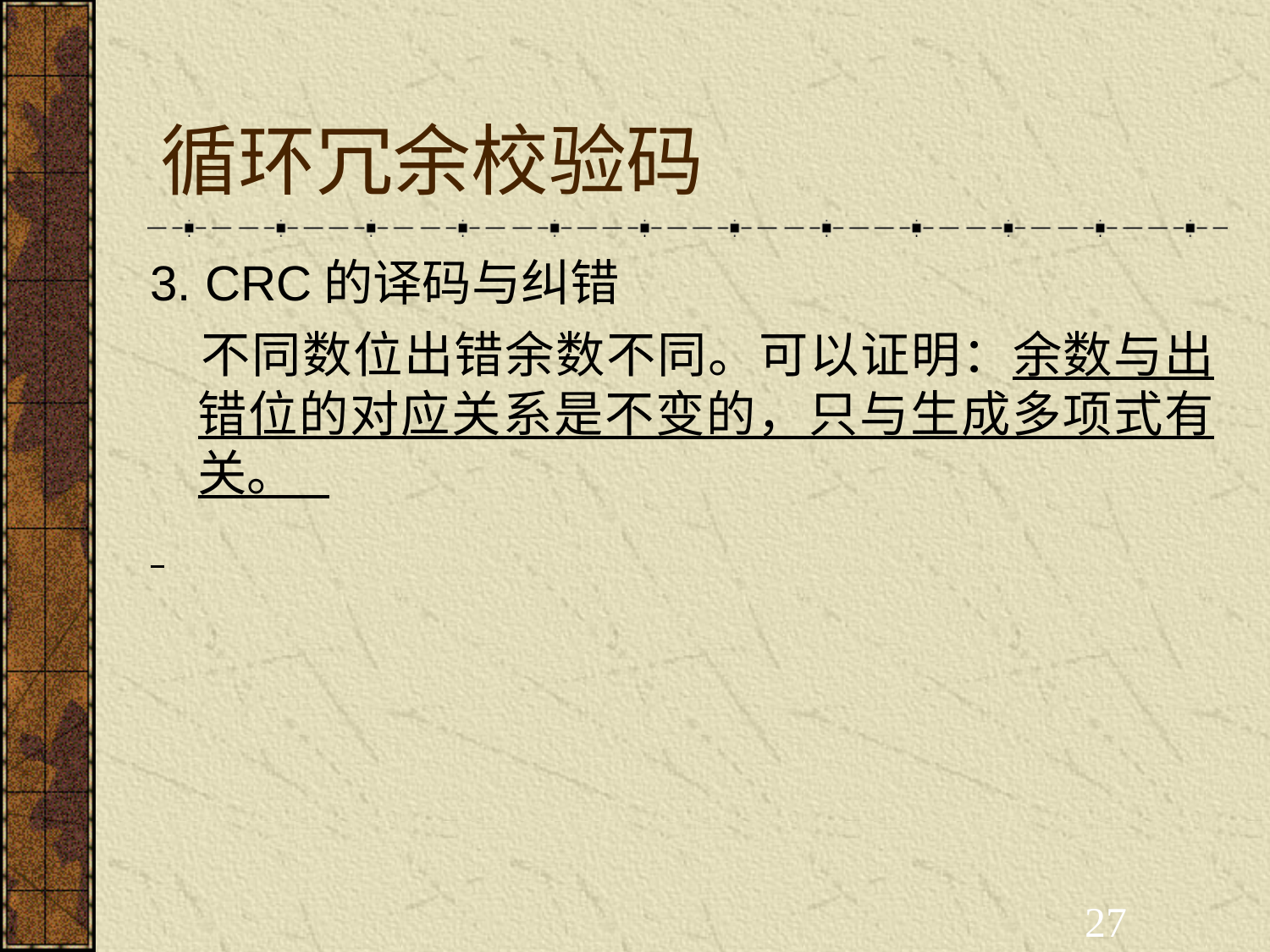

# 循环冗余校验码
3. CRC的译码与纠错
   不同数位出错余数不同。可以证明：余数与出错位的对应关系是不变的，只与生成多项式有关。

27